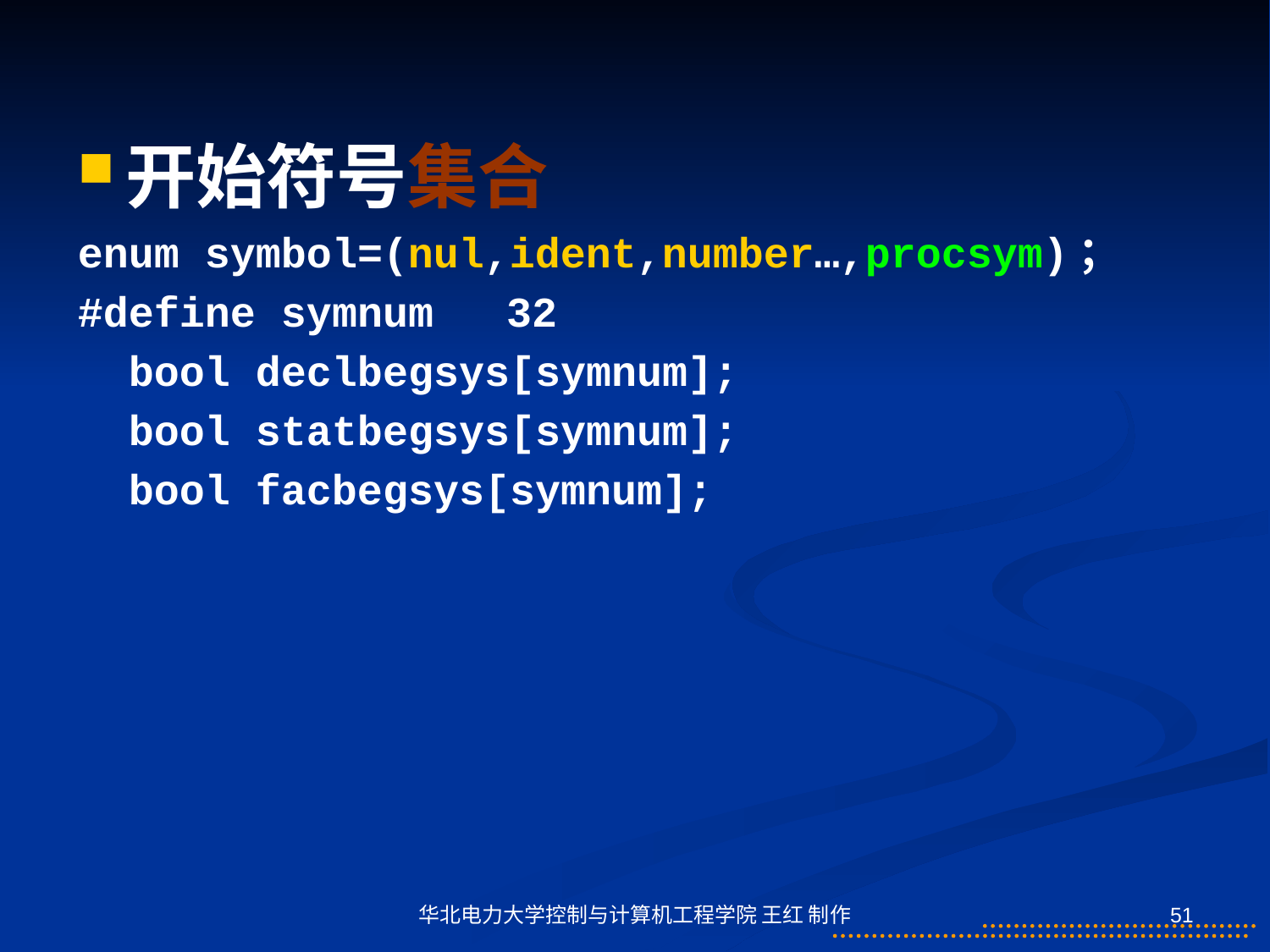

开始符号集合
enum symbol=(nul,ident,number…,procsym)；
#define symnum	32
  bool declbegsys[symnum];
  bool statbegsys[symnum];
  bool facbegsys[symnum];
华北电力大学控制与计算机工程学院 王红 制作
51